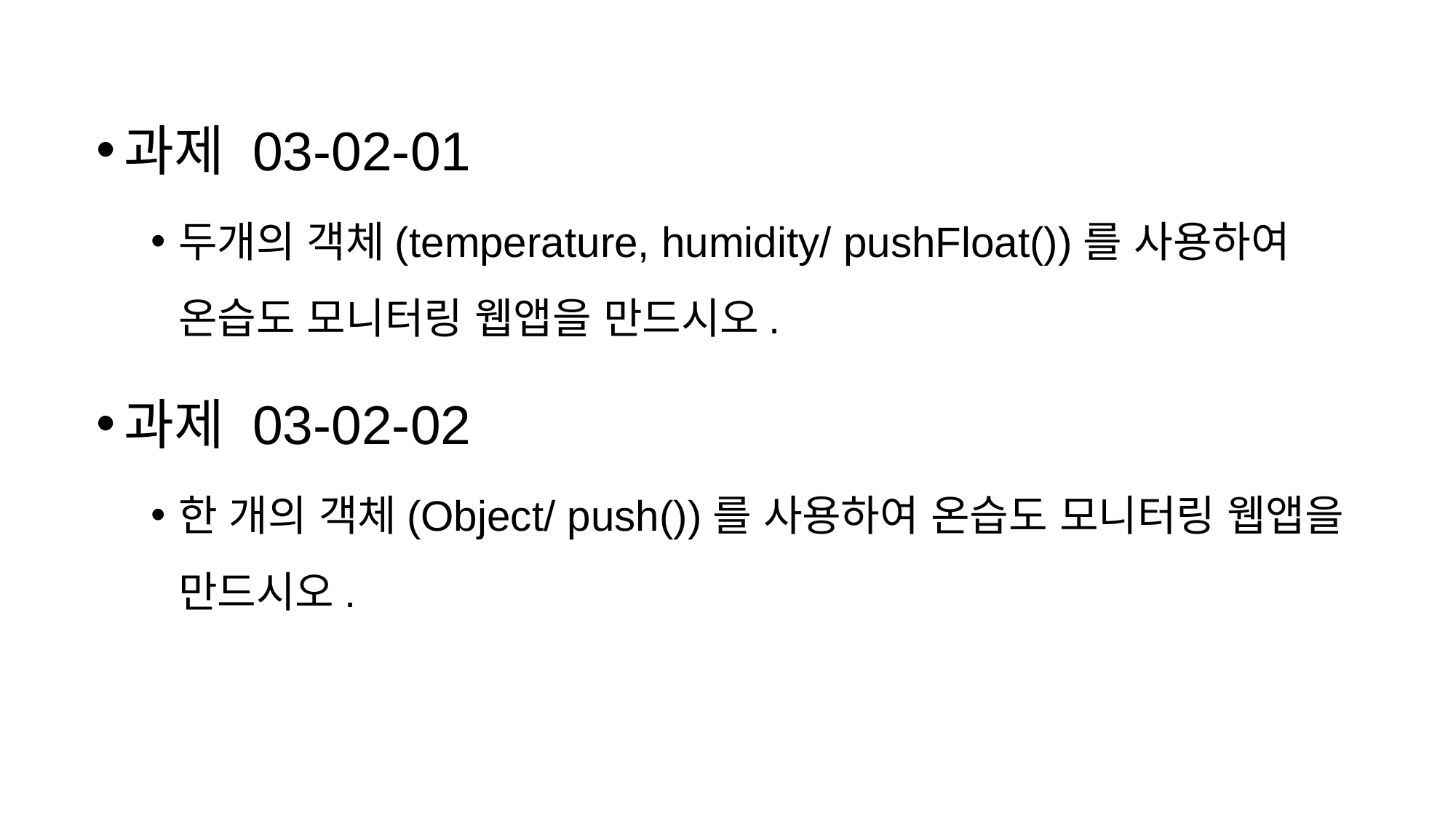

과제 03-02-01
두개의 객체(temperature, humidity/ pushFloat())를 사용하여 온습도 모니터링 웹앱을 만드시오.
과제 03-02-02
한 개의 객체(Object/ push())를 사용하여 온습도 모니터링 웹앱을 만드시오.